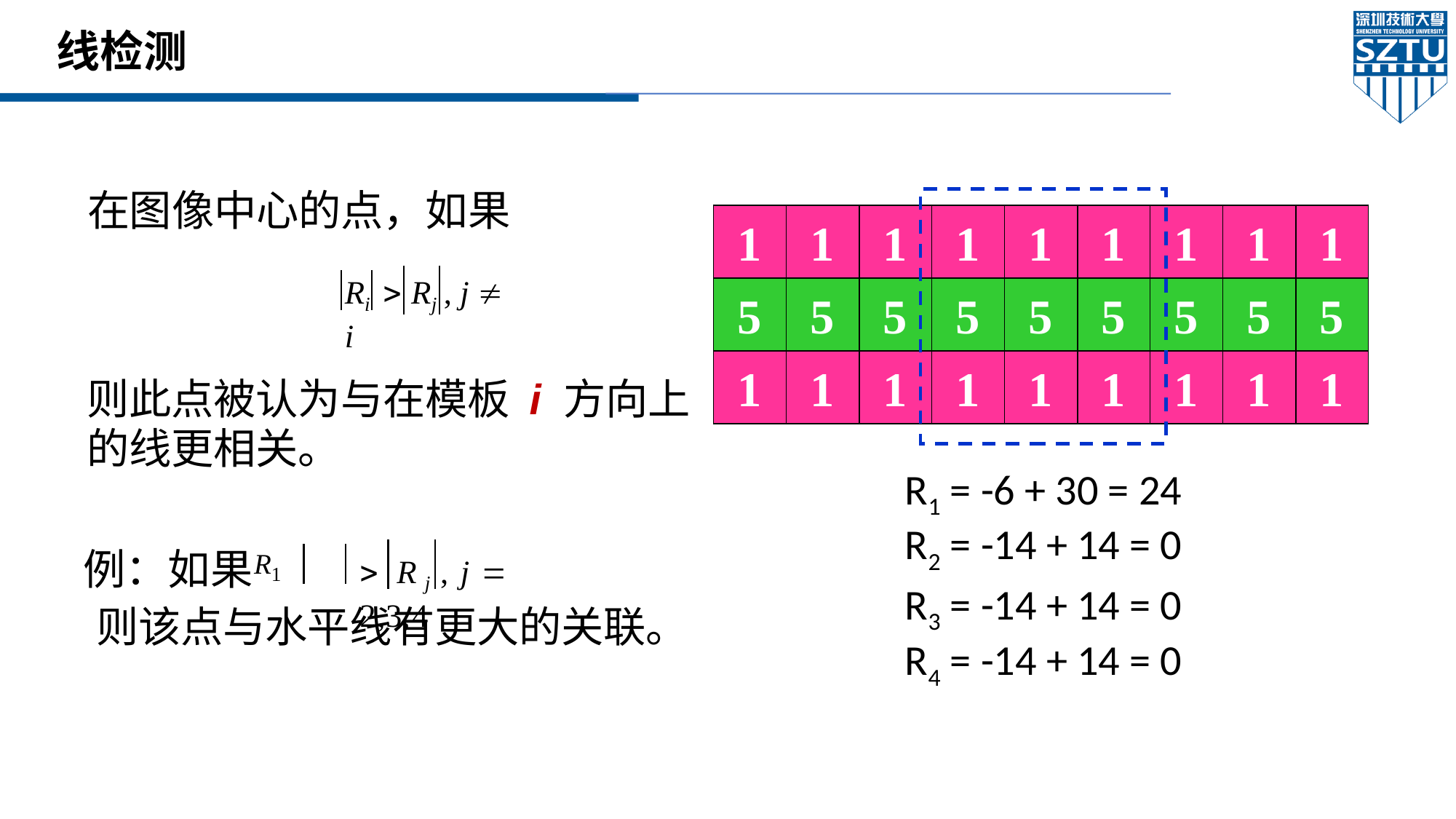

# 线检测
在图像中心的点，如果

1
1
1
1
1
1
1
1
1
5
5
5
5
5
5
5
5
5
1
1
1
1
1
1
1
1
1

Ri  > Rj , j ≠ i

则此点被认为与在模板 i 方向上的线更相关。
R1 = -6 + 30 = 24
R2 = -14 + 14 = 0
R3 = -14 + 14 = 0
R4 = -14 + 14 = 0

例：如果                            R1
>	R j  , j = 2,3,4
则该点与水平线有更大的关联。